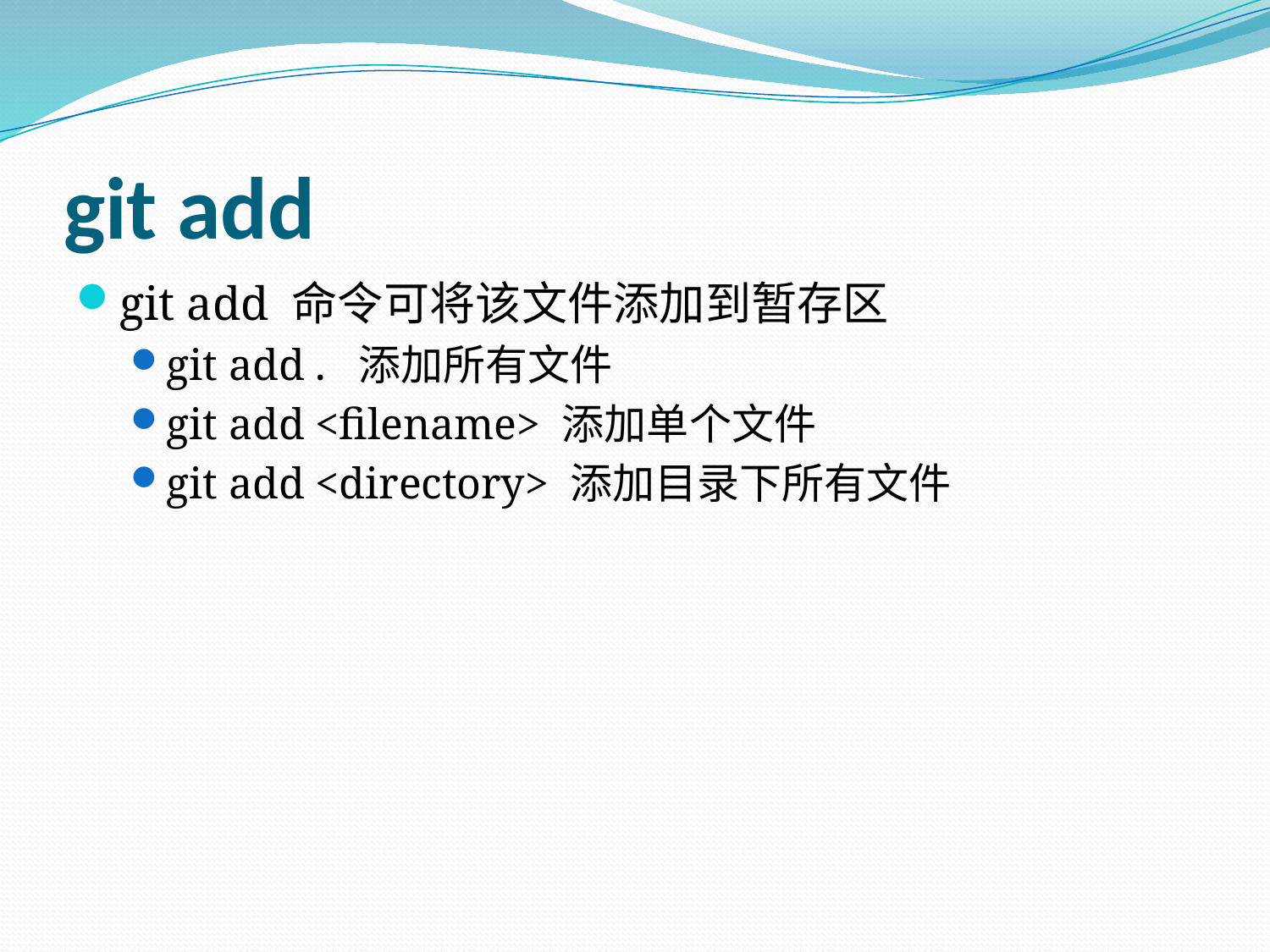

# git add
git add 命令可将该文件添加到暂存区
git add .  添加所有文件
git add <filename> 添加单个文件
git add <directory> 添加目录下所有文件